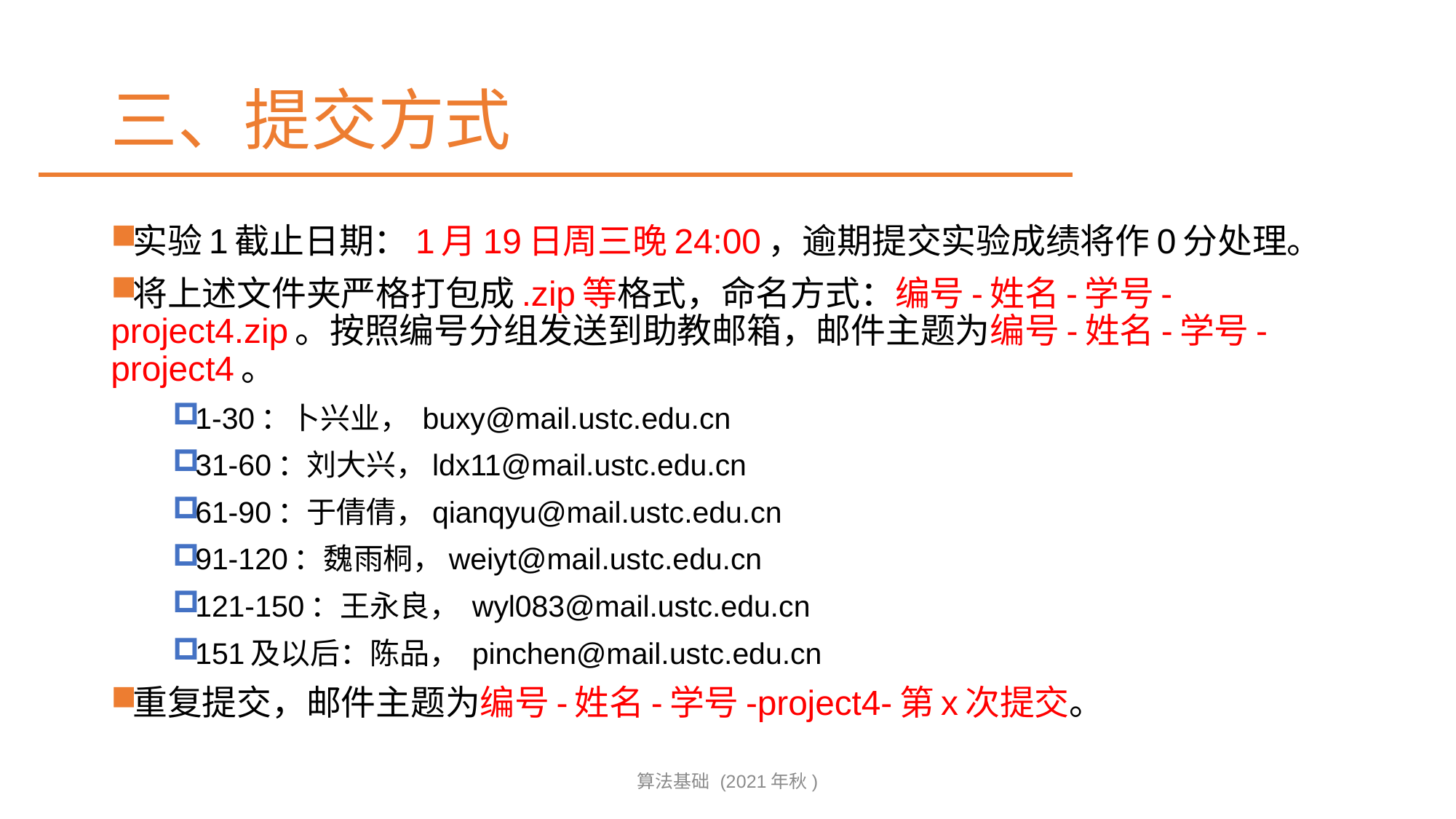

# 三、提交方式
实验1截止日期：1月19日周三晚24:00，逾期提交实验成绩将作0分处理。
将上述文件夹严格打包成.zip等格式，命名方式：编号-姓名-学号-project4.zip。按照编号分组发送到助教邮箱，邮件主题为编号-姓名-学号-project4。
1-30：卜兴业， buxy@mail.ustc.edu.cn
31-60：刘大兴，ldx11@mail.ustc.edu.cn
61-90：于倩倩，qianqyu@mail.ustc.edu.cn
91-120：魏雨桐，weiyt@mail.ustc.edu.cn
121-150：王永良， wyl083@mail.ustc.edu.cn
151及以后：陈品， pinchen@mail.ustc.edu.cn
重复提交，邮件主题为编号-姓名-学号-project4-第x次提交。

算法基础 (2021年秋)
9